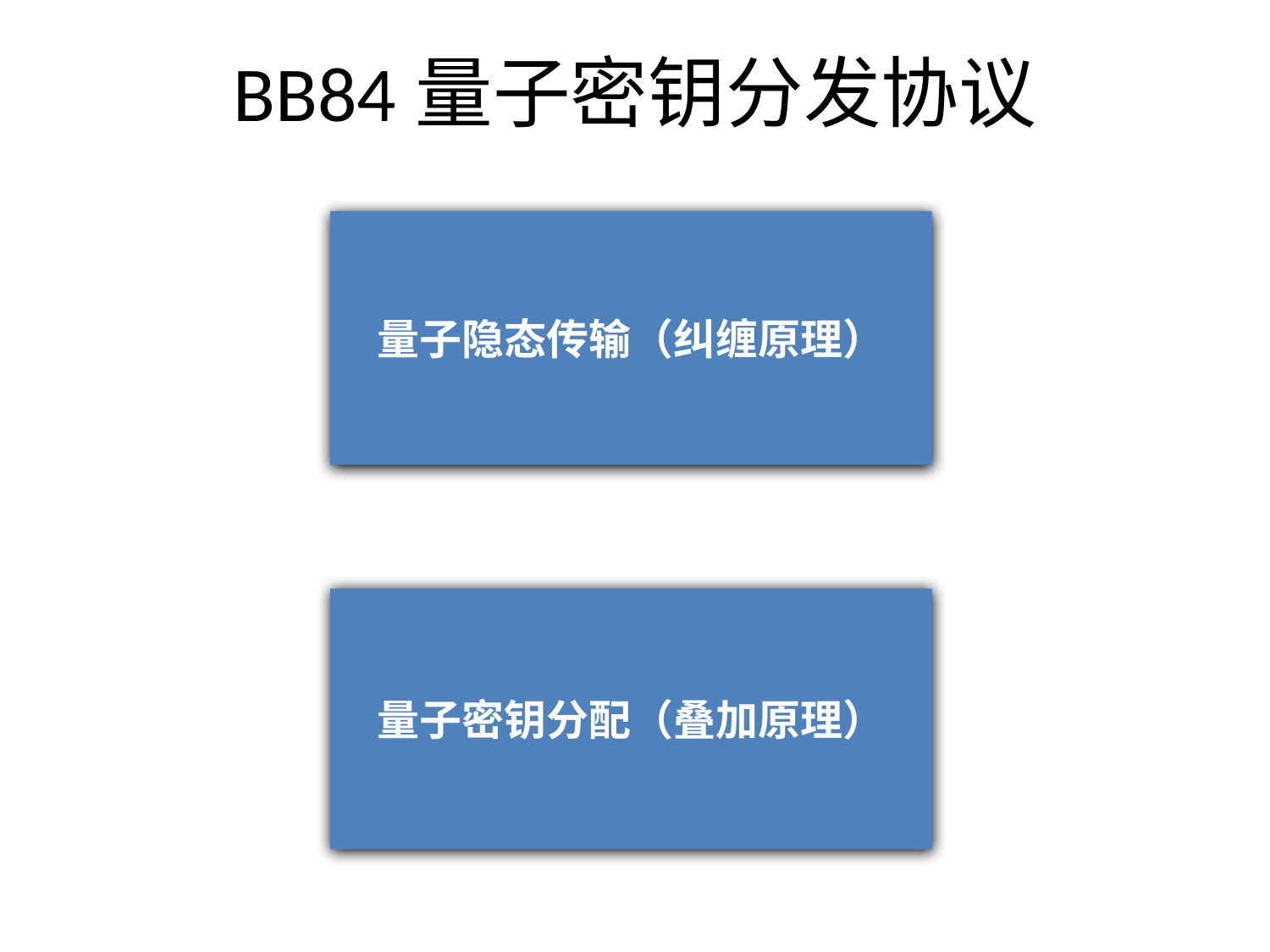

# BB84量子密钥分发协议
量子隐态传输（纠缠原理）
量子通信方式
量子密钥分配（叠加原理）